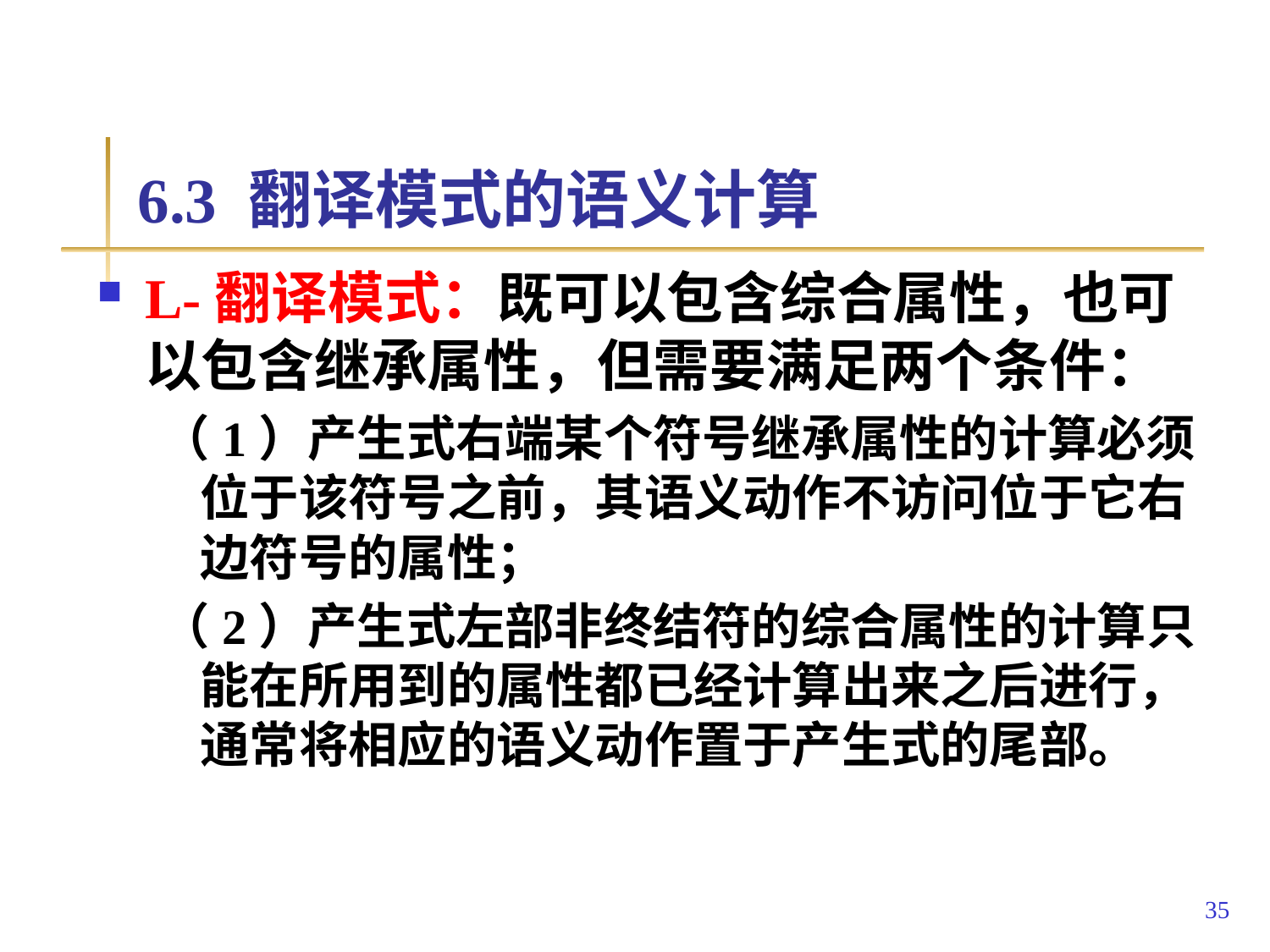

# 6.3 翻译模式的语义计算
L-翻译模式：既可以包含综合属性，也可以包含继承属性，但需要满足两个条件：
（1）产生式右端某个符号继承属性的计算必须位于该符号之前，其语义动作不访问位于它右边符号的属性；
（2）产生式左部非终结符的综合属性的计算只能在所用到的属性都已经计算出来之后进行，通常将相应的语义动作置于产生式的尾部。
35